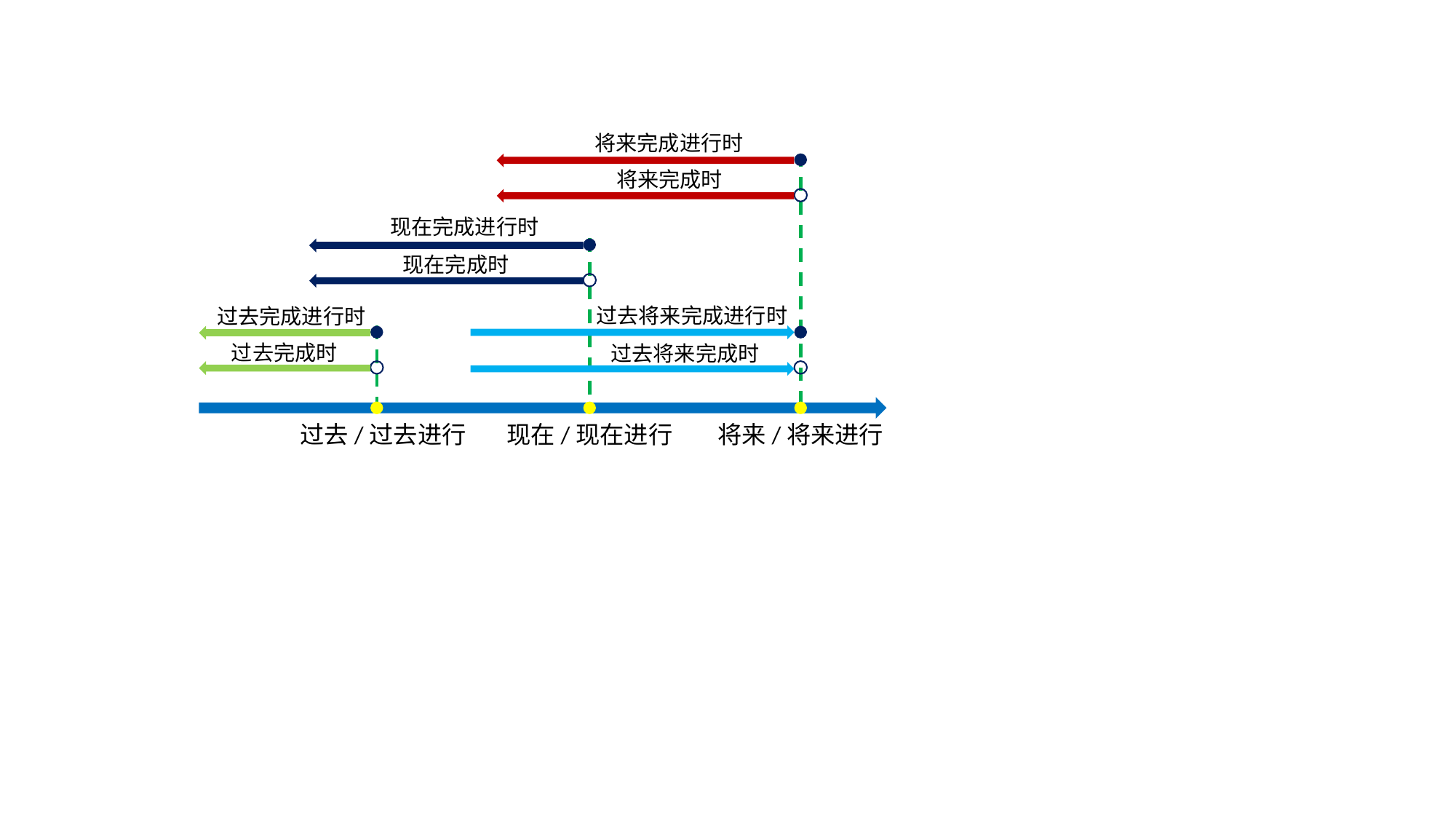

将来完成进行时

将来完成时

现在完成进行时

现在完成时

过去将来完成进行时
过去完成进行时

过去完成时
过去将来完成时

将来/将来进行
现在/现在进行
过去/过去进行